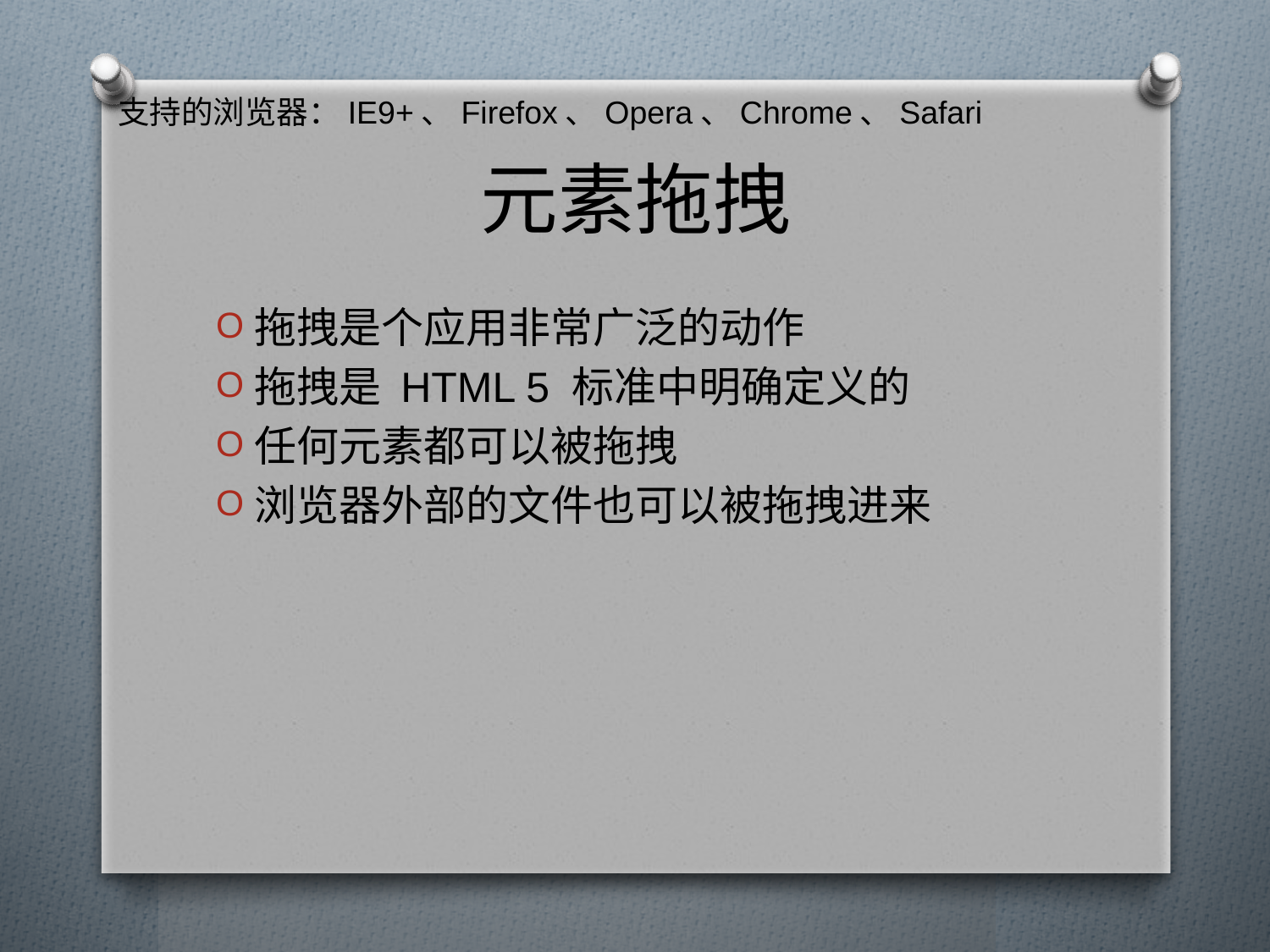

支持的浏览器：IE9+、Firefox、Opera、Chrome、Safari
# 元素拖拽
拖拽是个应用非常广泛的动作
拖拽是 HTML 5 标准中明确定义的
任何元素都可以被拖拽
浏览器外部的文件也可以被拖拽进来